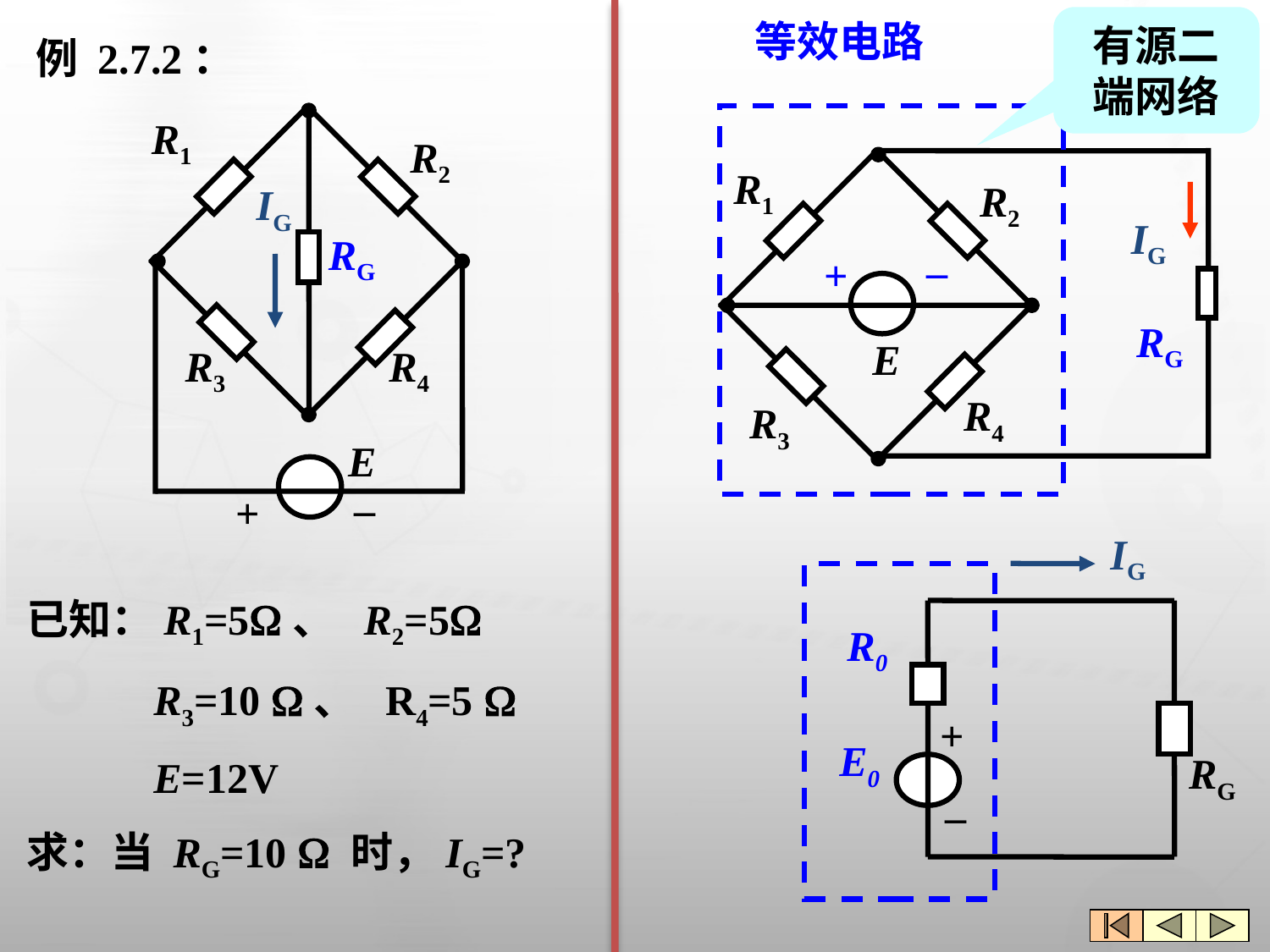

有源二端网络
等效电路
# 例 2.7.2：

R1

R2

IG
RG

R3
R4

E

_
+

已知：R1=5Ω、  R2=5Ω
            R3=10 Ω、  R4=5 Ω
            E=12V
求：当 RG=10 Ω 时，IG=?

R1
R2

IG
_
+

RG
E

R4
R3

IG

R0

+

E0
RG

_